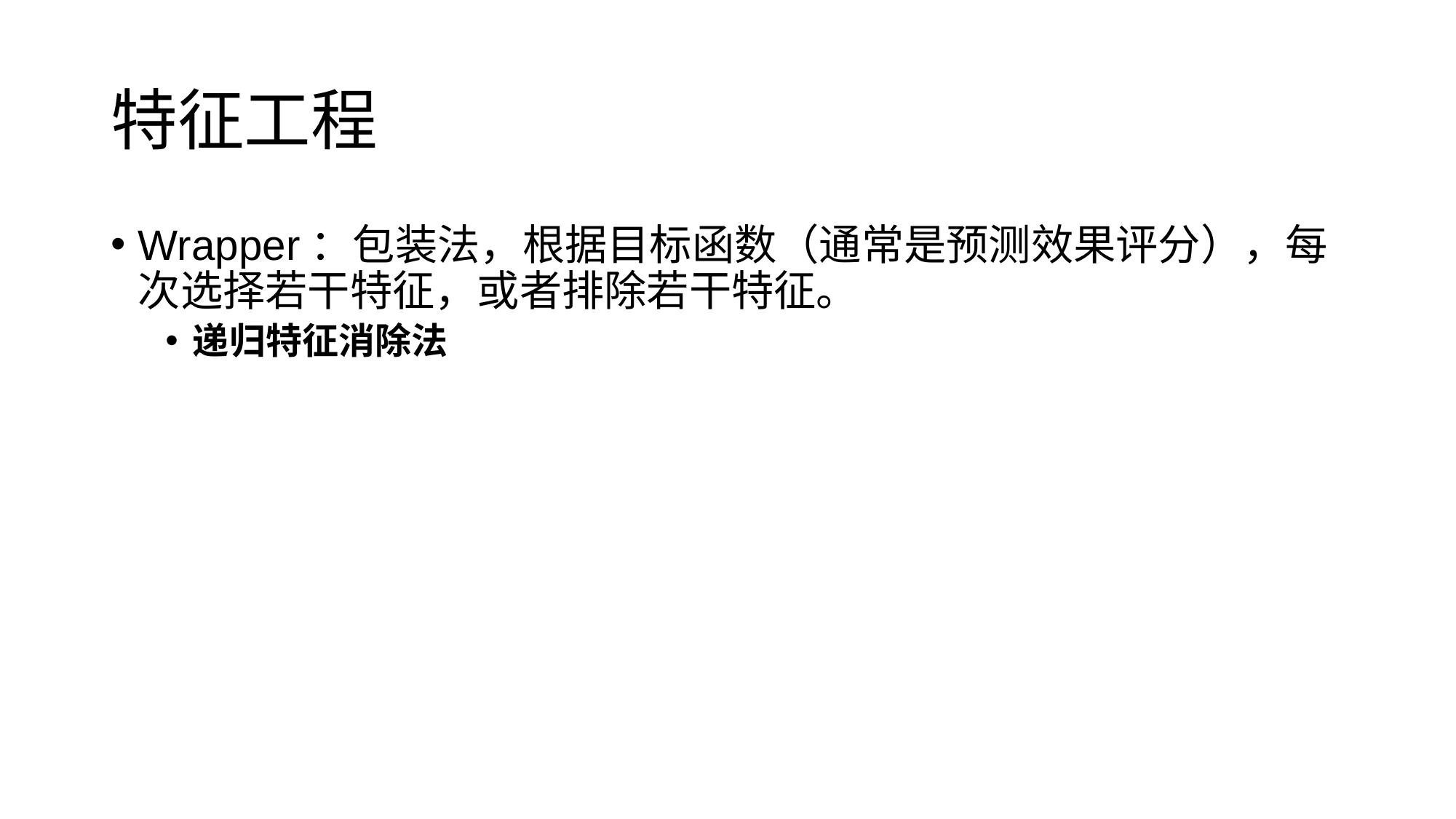

# 特征工程
Wrapper：包装法，根据目标函数（通常是预测效果评分），每次选择若干特征，或者排除若干特征。
递归特征消除法